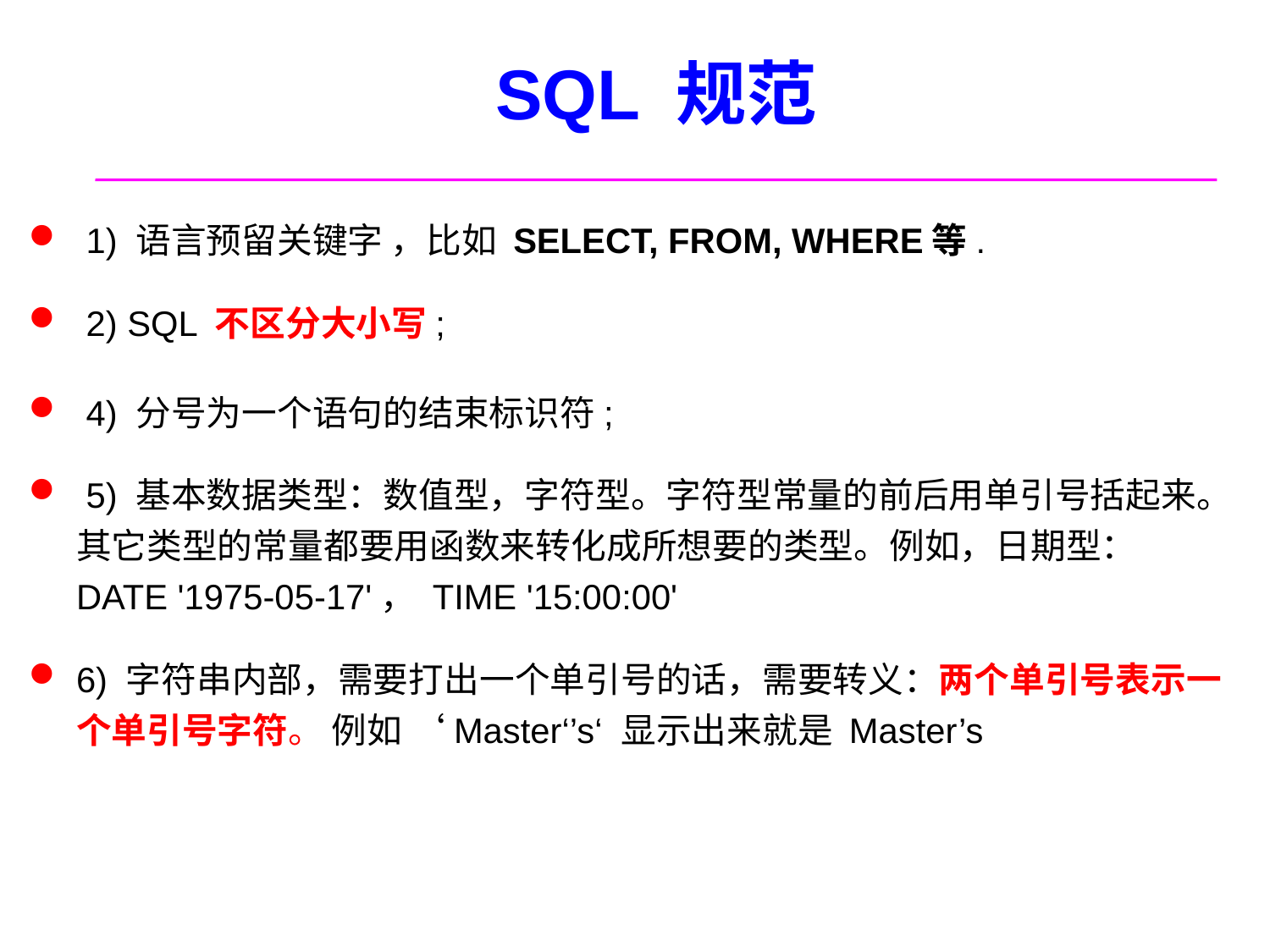

# SQL 规范
 1) 语言预留关键字 ，比如 SELECT, FROM, WHERE等.
 2) SQL 不区分大小写;
 4) 分号为一个语句的结束标识符;
 5) 基本数据类型：数值型，字符型。字符型常量的前后用单引号括起来。其它类型的常量都要用函数来转化成所想要的类型。例如，日期型： DATE '1975-05-17'， TIME '15:00:00'
6) 字符串内部，需要打出一个单引号的话，需要转义：两个单引号表示一个单引号字符。 例如 ‘Master‘’s‘ 显示出来就是 Master’s